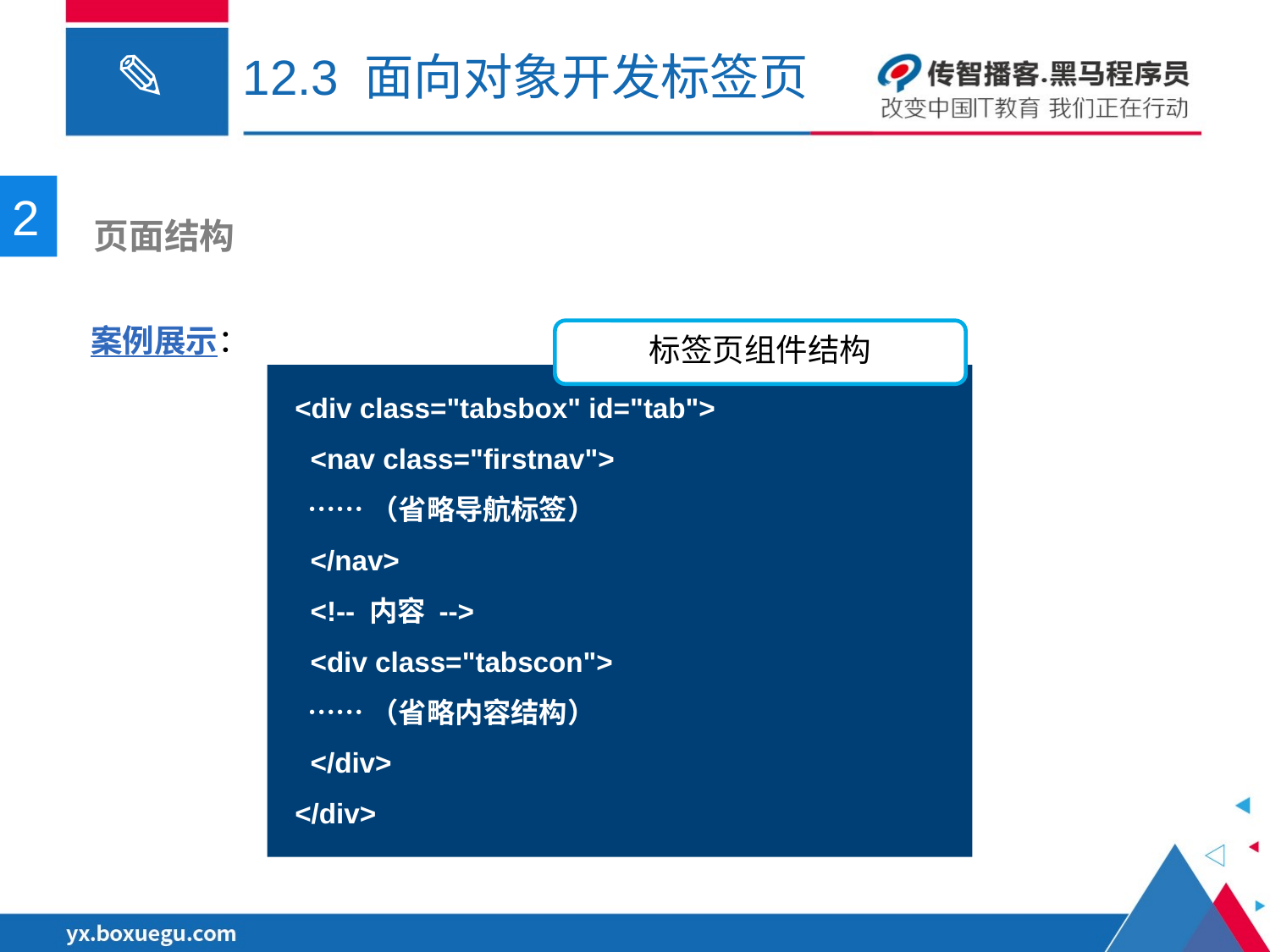

# 12.3 面向对象开发标签页

2
  页面结构
案例展示：
标签页组件结构

<div class="tabsbox" id="tab">
  <nav class="firstnav">
  ……（省略导航标签）
  </nav>
  <!-- 内容 -->
  <div class="tabscon">
  ……（省略内容结构）
  </div>
</div>